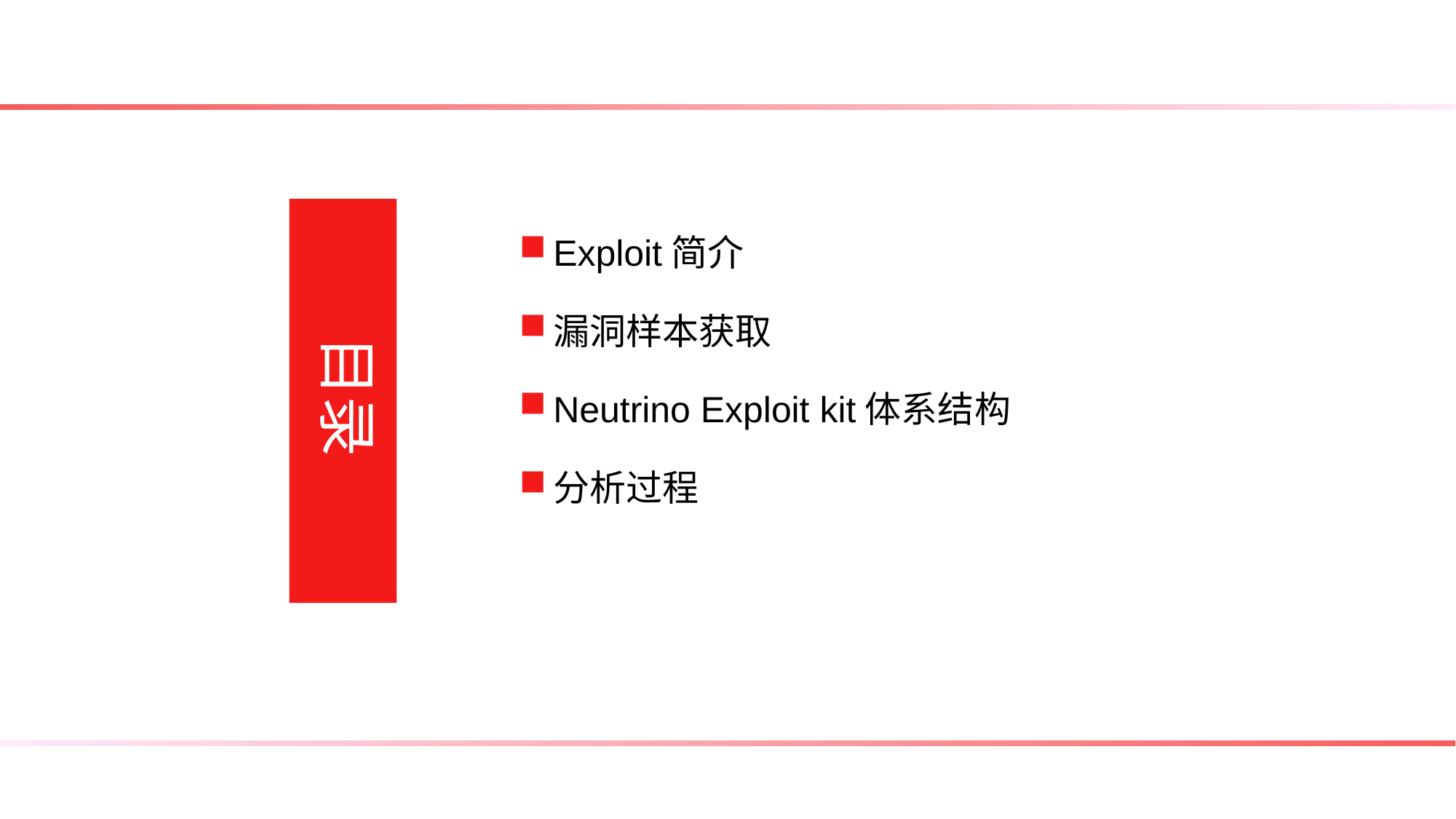

目录

Exploit简介
漏洞样本获取
Neutrino Exploit kit体系结构
分析过程